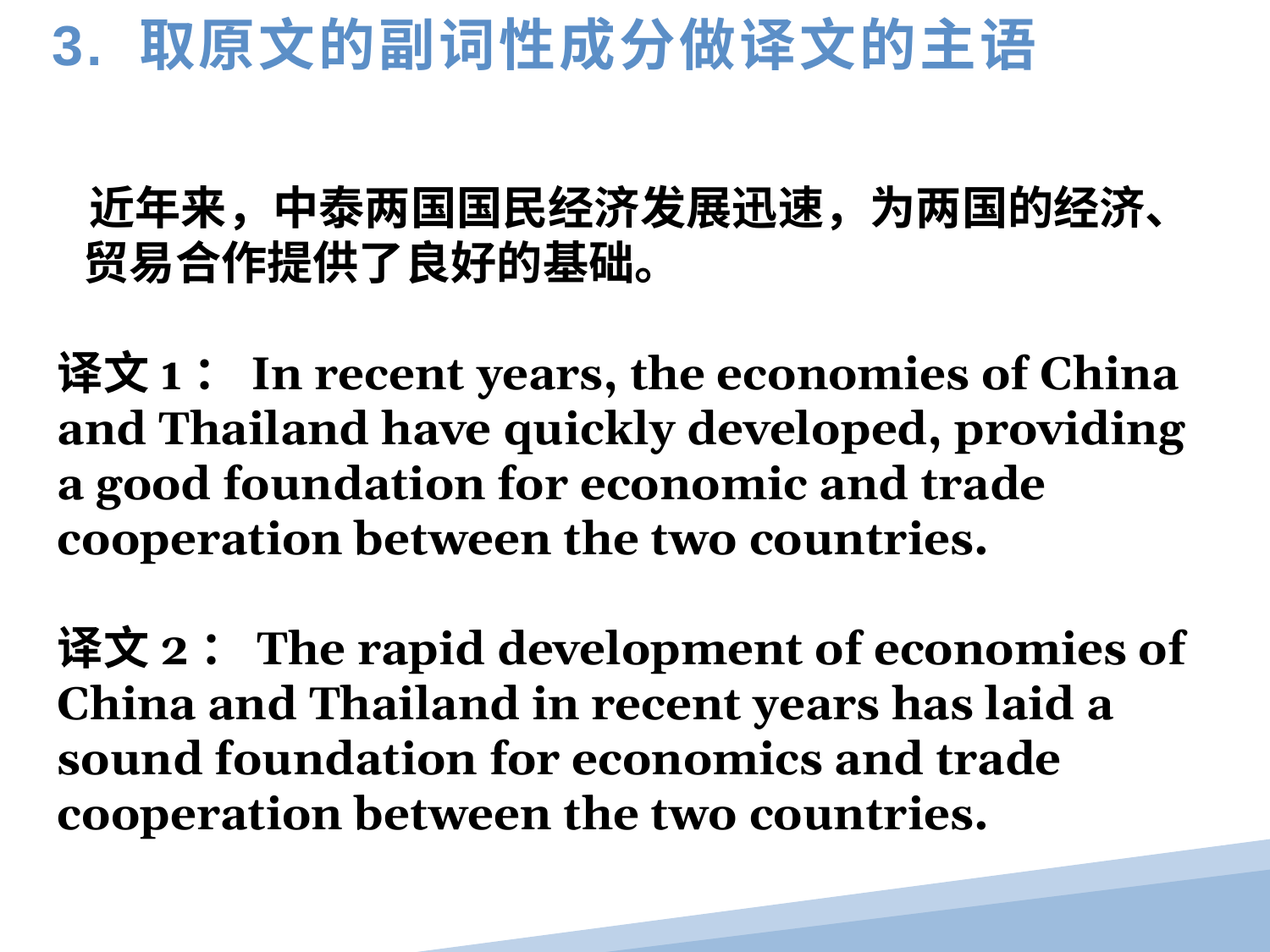

3. 取原文的副词性成分做译文的主语
  近年来，中泰两国国民经济发展迅速，为两国的经济、贸易合作提供了良好的基础。

译文1：In recent years, the economies of China and Thailand have quickly developed, providing a good foundation for economic and trade cooperation between the two countries.

译文2：The rapid development of economies of China and Thailand in recent years has laid a sound foundation for economics and trade cooperation between the two countries.